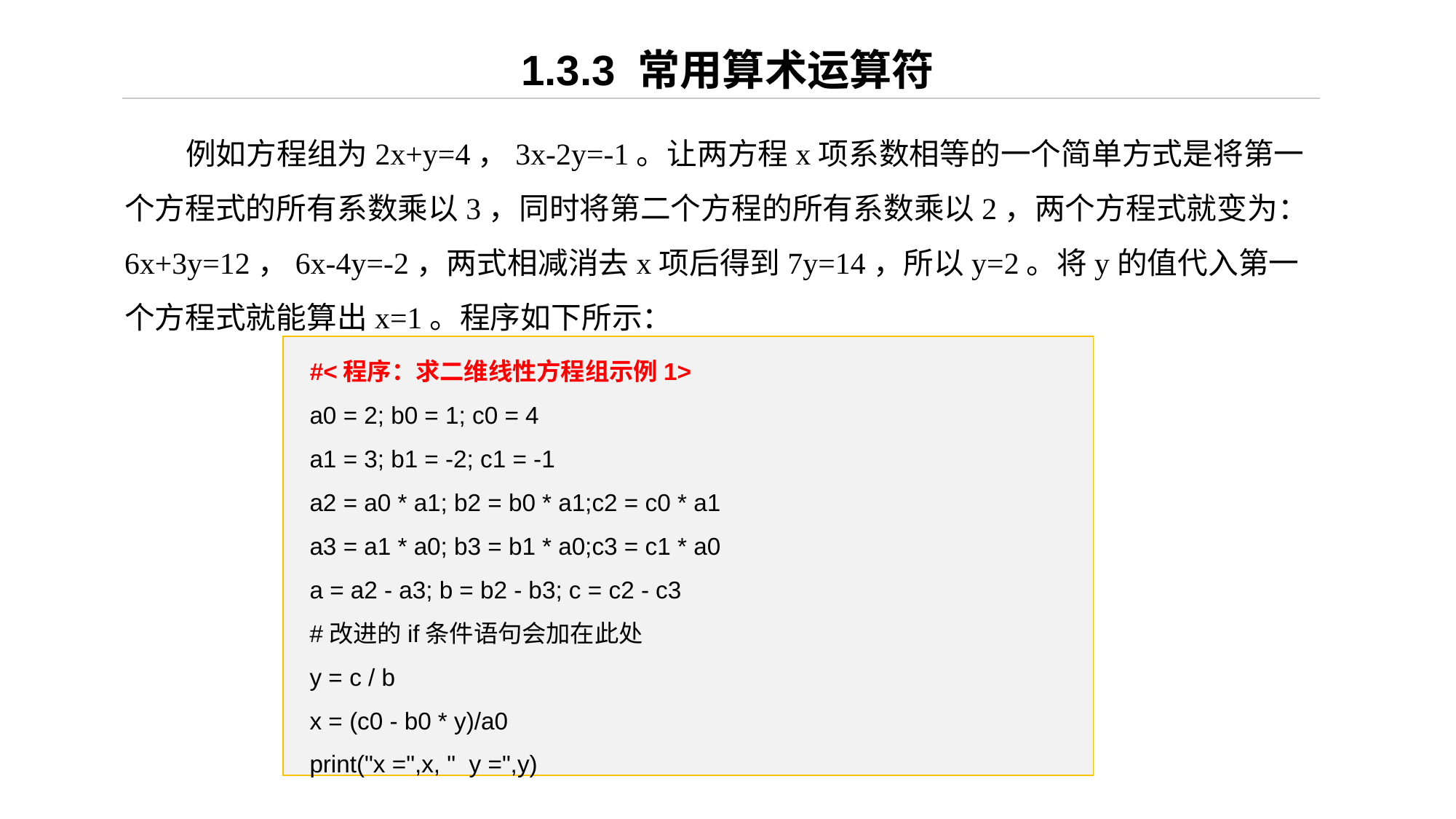

# 1.3.3 常用算术运算符
        例如方程组为2x+y=4，3x-2y=-1。让两方程x项系数相等的一个简单方式是将第一个方程式的所有系数乘以3，同时将第二个方程的所有系数乘以2，两个方程式就变为：6x+3y=12，6x-4y=-2，两式相减消去x项后得到7y=14，所以y=2。将y的值代入第一个方程式就能算出x=1。程序如下所示：
#<程序：求二维线性方程组示例1>
a0 = 2; b0 = 1; c0 = 4
a1 = 3; b1 = -2; c1 = -1
a2 = a0 * a1; b2 = b0 * a1;c2 = c0 * a1
a3 = a1 * a0; b3 = b1 * a0;c3 = c1 * a0
a = a2 - a3; b = b2 - b3; c = c2 - c3
#改进的if条件语句会加在此处
y = c / b
x = (c0 - b0 * y)/a0
print("x =",x, "  y =",y)